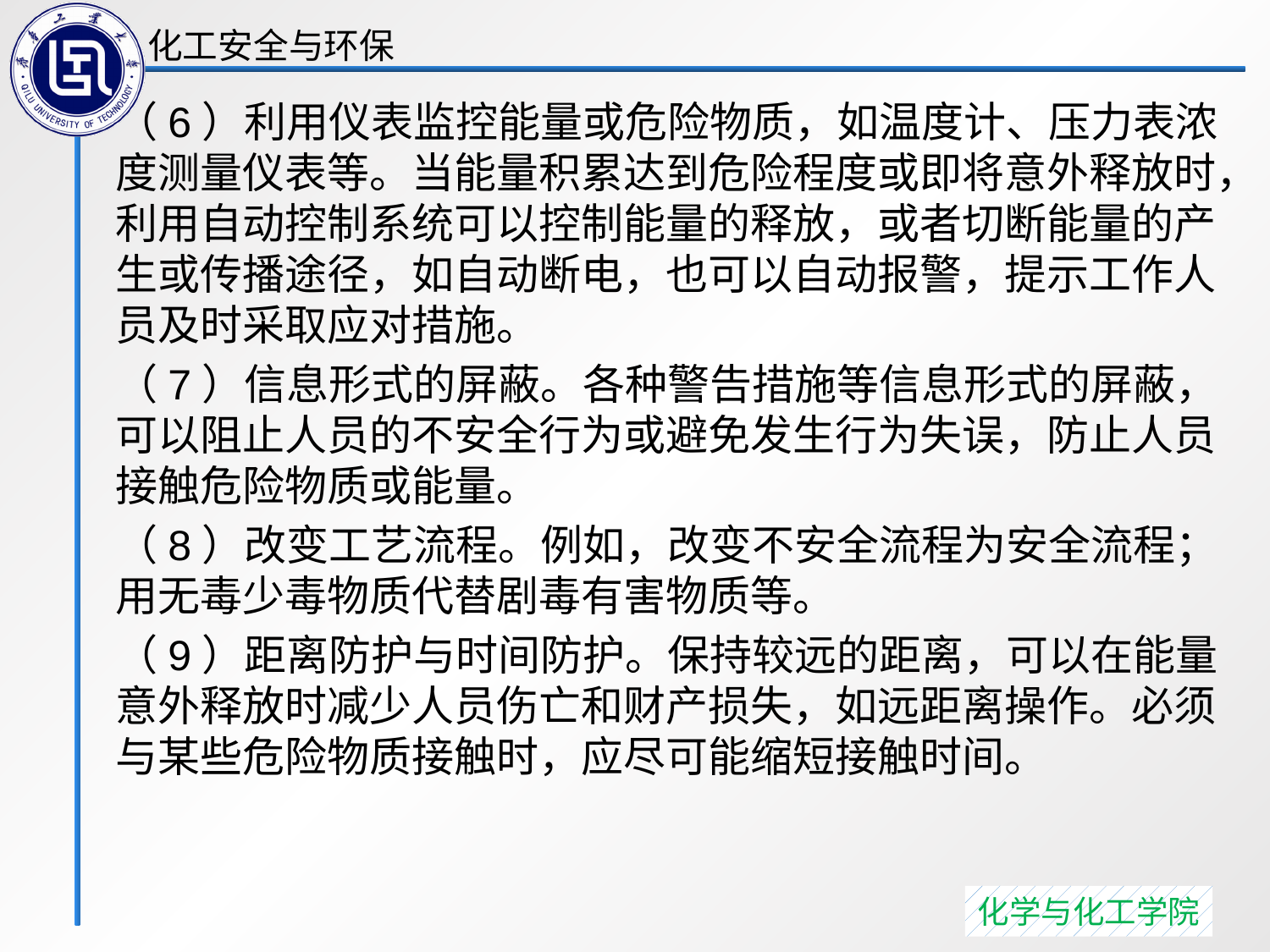

（6）利用仪表监控能量或危险物质，如温度计、压力表浓度测量仪表等。当能量积累达到危险程度或即将意外释放时，利用自动控制系统可以控制能量的释放，或者切断能量的产生或传播途径，如自动断电，也可以自动报警，提示工作人员及时采取应对措施。
（7）信息形式的屏蔽。各种警告措施等信息形式的屏蔽，可以阻止人员的不安全行为或避免发生行为失误，防止人员接触危险物质或能量。
（8）改变工艺流程。例如，改变不安全流程为安全流程；用无毒少毒物质代替剧毒有害物质等。
（9）距离防护与时间防护。保持较远的距离，可以在能量意外释放时减少人员伤亡和财产损失，如远距离操作。必须与某些危险物质接触时，应尽可能缩短接触时间。